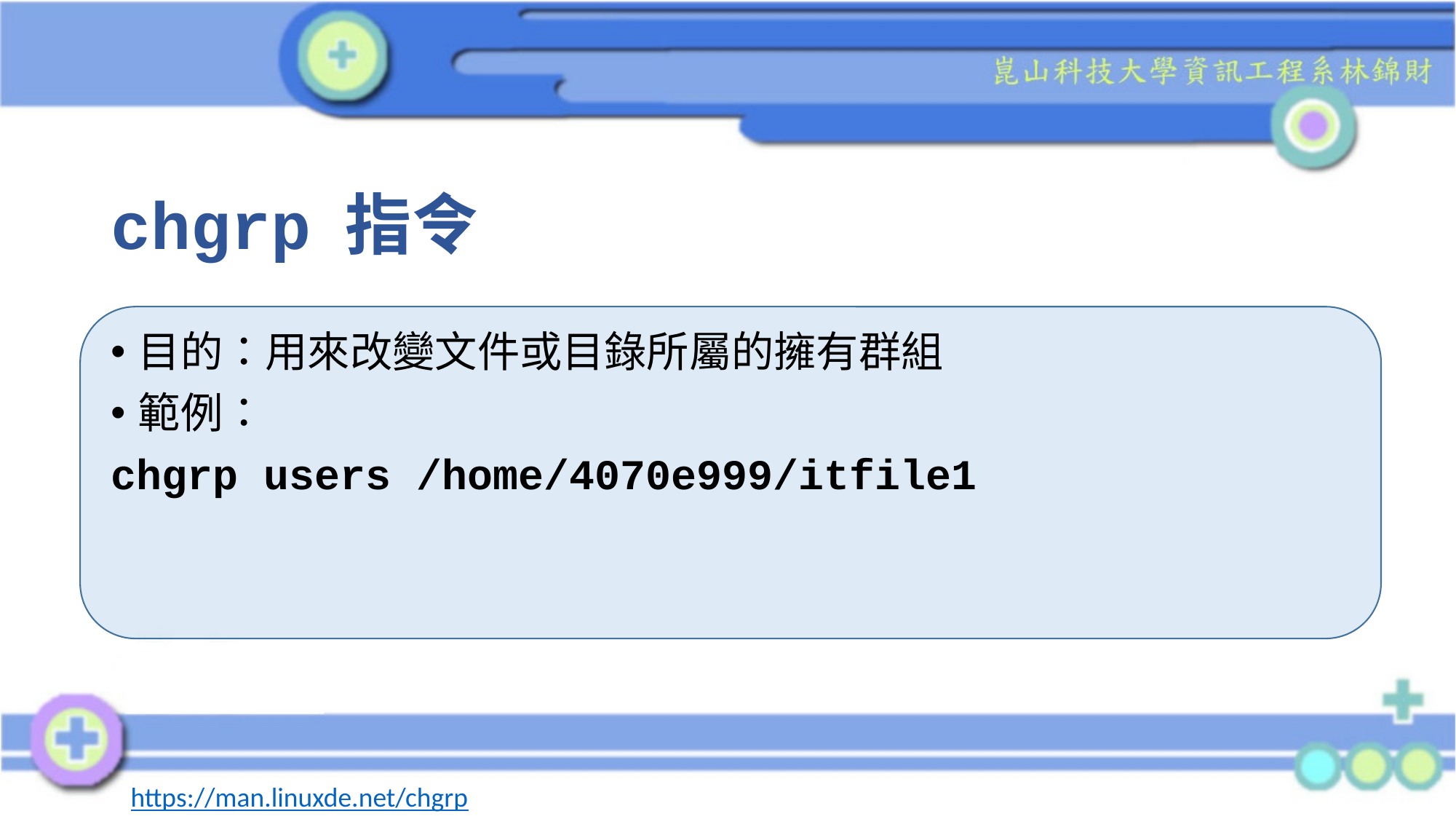

# chgrp 指令

目的：用來改變文件或目錄所屬的擁有群組
範例：
chgrp users /home/4070e999/itfile1
https://man.linuxde.net/chgrp